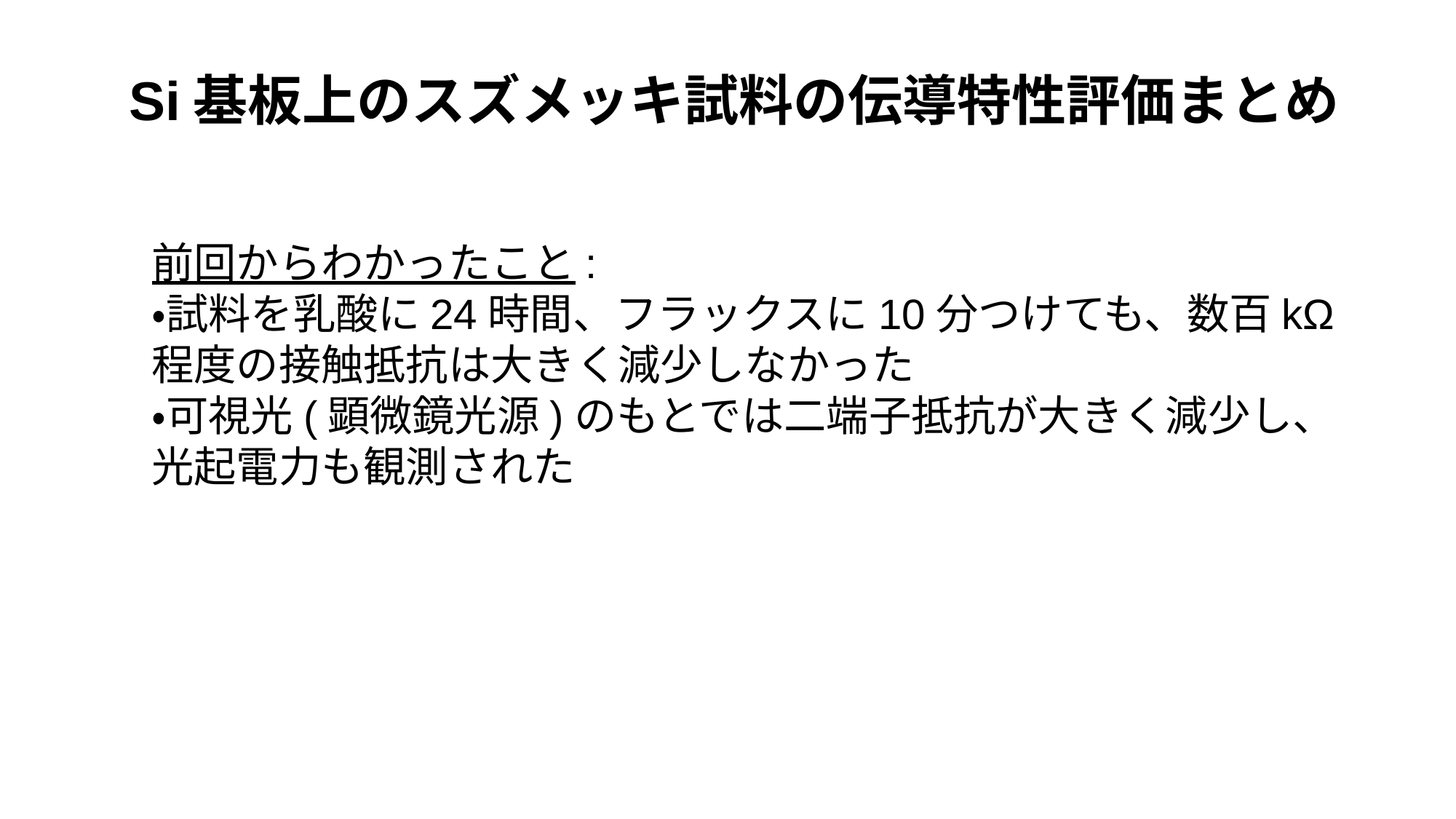

Si基板上のスズメッキ試料の伝導特性評価まとめ
前回からわかったこと:
・試料を乳酸に24時間、フラックスに10分つけても、数百kΩ程度の接触抵抗は大きく減少しなかった
・可視光(顕微鏡光源)のもとでは二端子抵抗が大きく減少し、光起電力も観測された